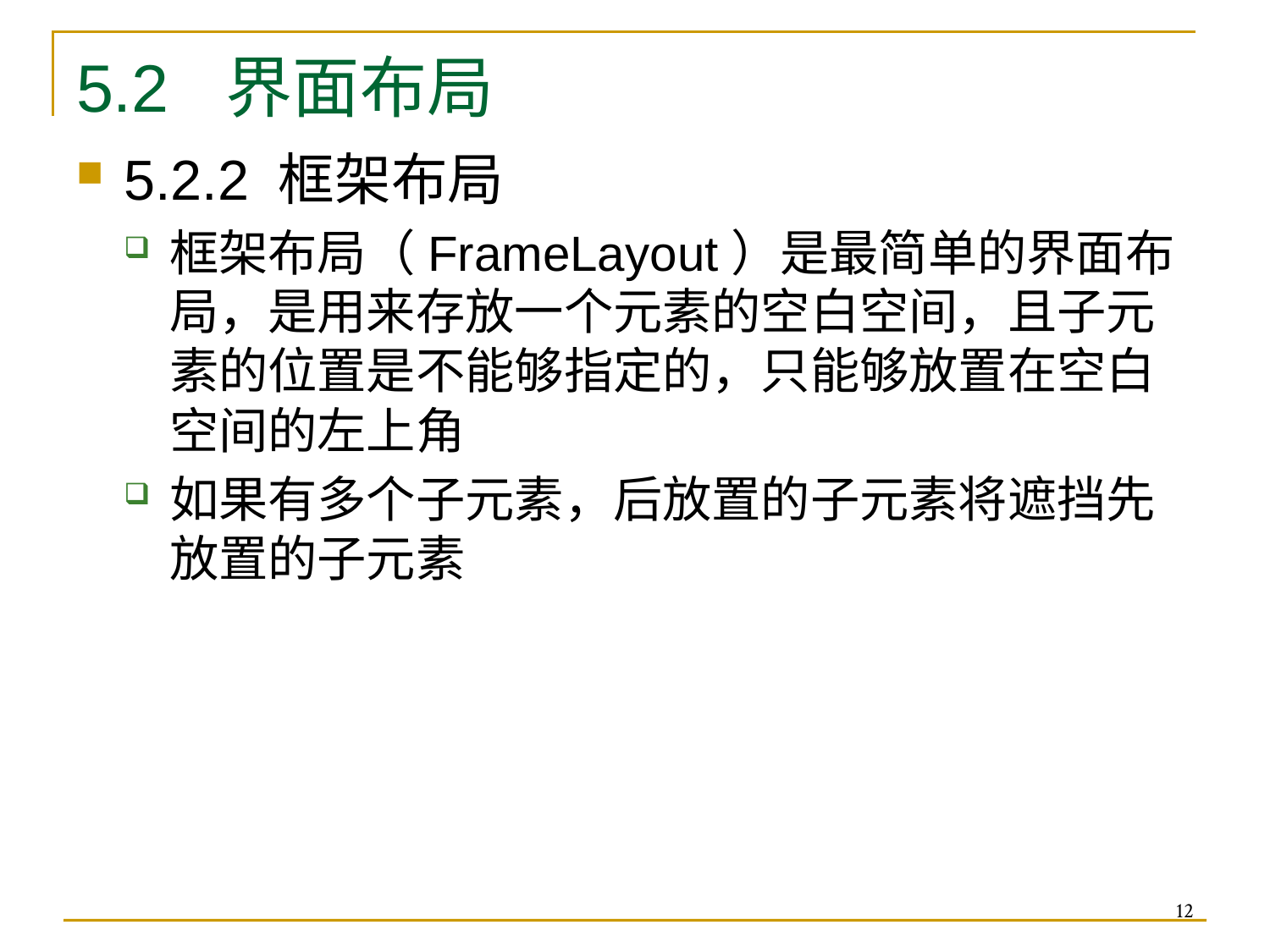

# 5.2 界面布局
5.2.2 框架布局
框架布局（FrameLayout）是最简单的界面布局，是用来存放一个元素的空白空间，且子元素的位置是不能够指定的，只能够放置在空白空间的左上角
如果有多个子元素，后放置的子元素将遮挡先放置的子元素
12